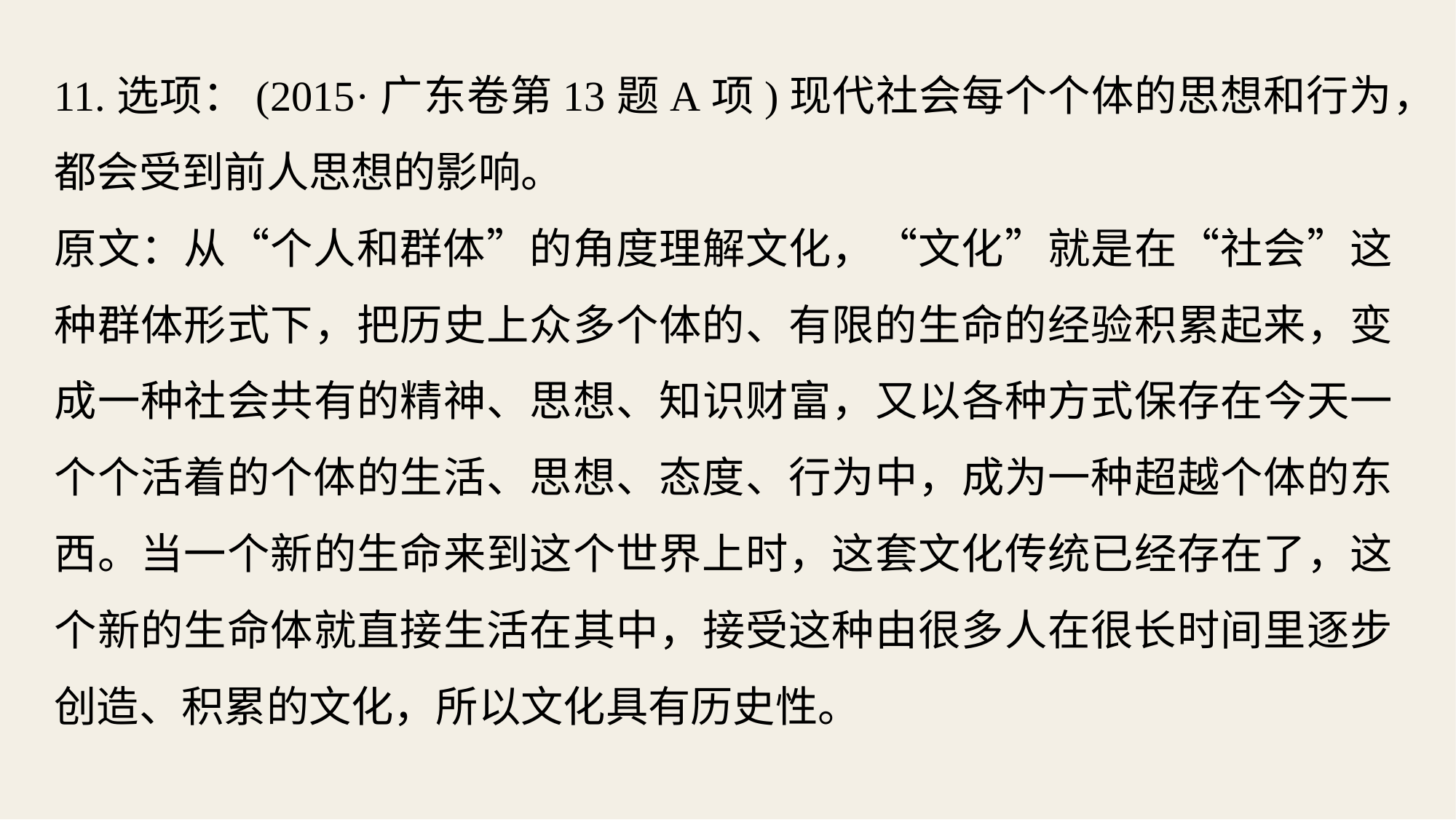

11.选项：(2015·广东卷第13题A项)现代社会每个个体的思想和行为，都会受到前人思想的影响。
原文：从“个人和群体”的角度理解文化，“文化”就是在“社会”这种群体形式下，把历史上众多个体的、有限的生命的经验积累起来，变成一种社会共有的精神、思想、知识财富，又以各种方式保存在今天一个个活着的个体的生活、思想、态度、行为中，成为一种超越个体的东西。当一个新的生命来到这个世界上时，这套文化传统已经存在了，这个新的生命体就直接生活在其中，接受这种由很多人在很长时间里逐步创造、积累的文化，所以文化具有历史性。